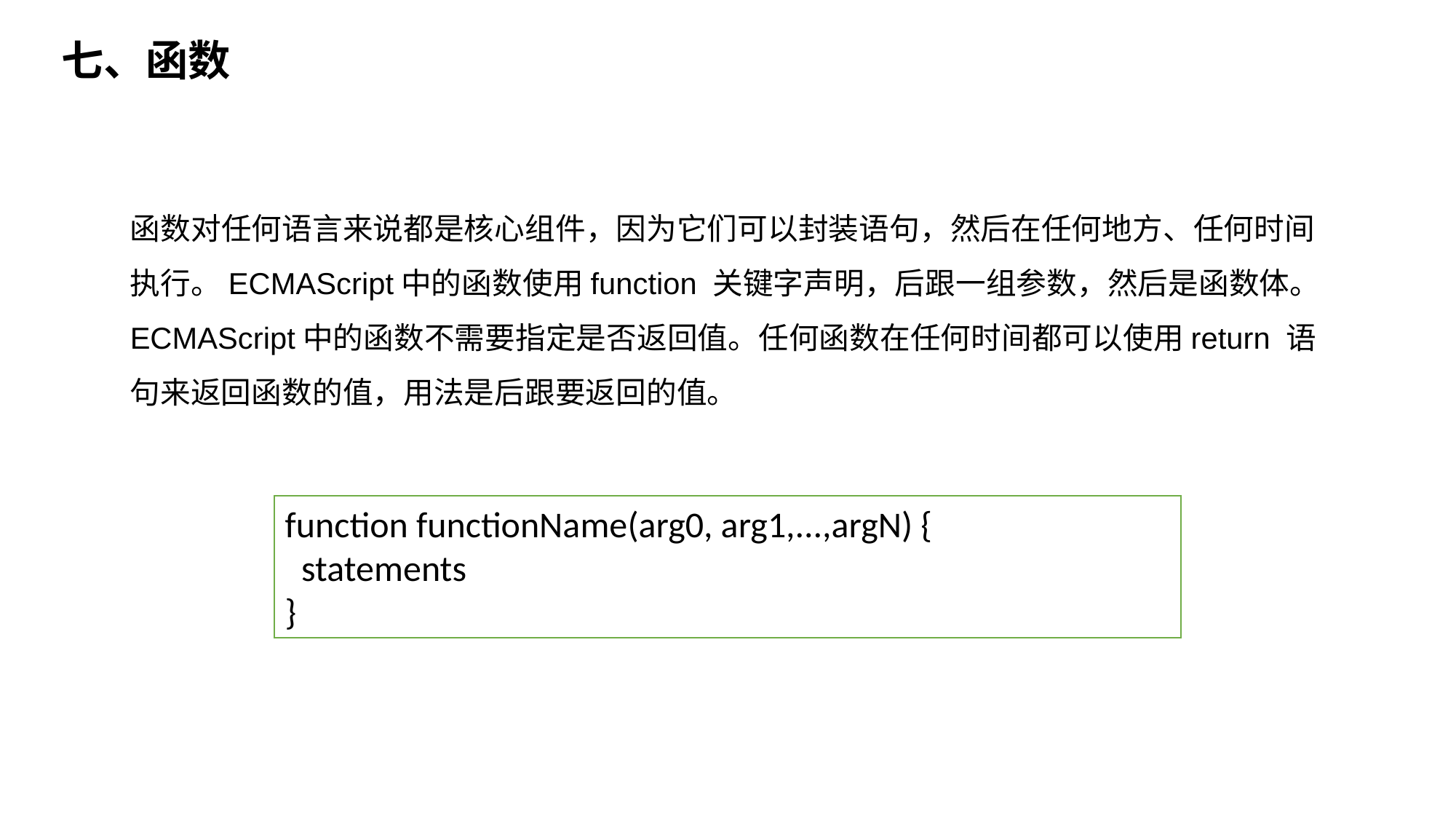

七、函数
函数对任何语言来说都是核心组件，因为它们可以封装语句，然后在任何地方、任何时间执行。ECMAScript中的函数使用function 关键字声明，后跟一组参数，然后是函数体。ECMAScript中的函数不需要指定是否返回值。任何函数在任何时间都可以使用return 语句来返回函数的值，用法是后跟要返回的值。
function functionName(arg0, arg1,...,argN) {
  statements
}